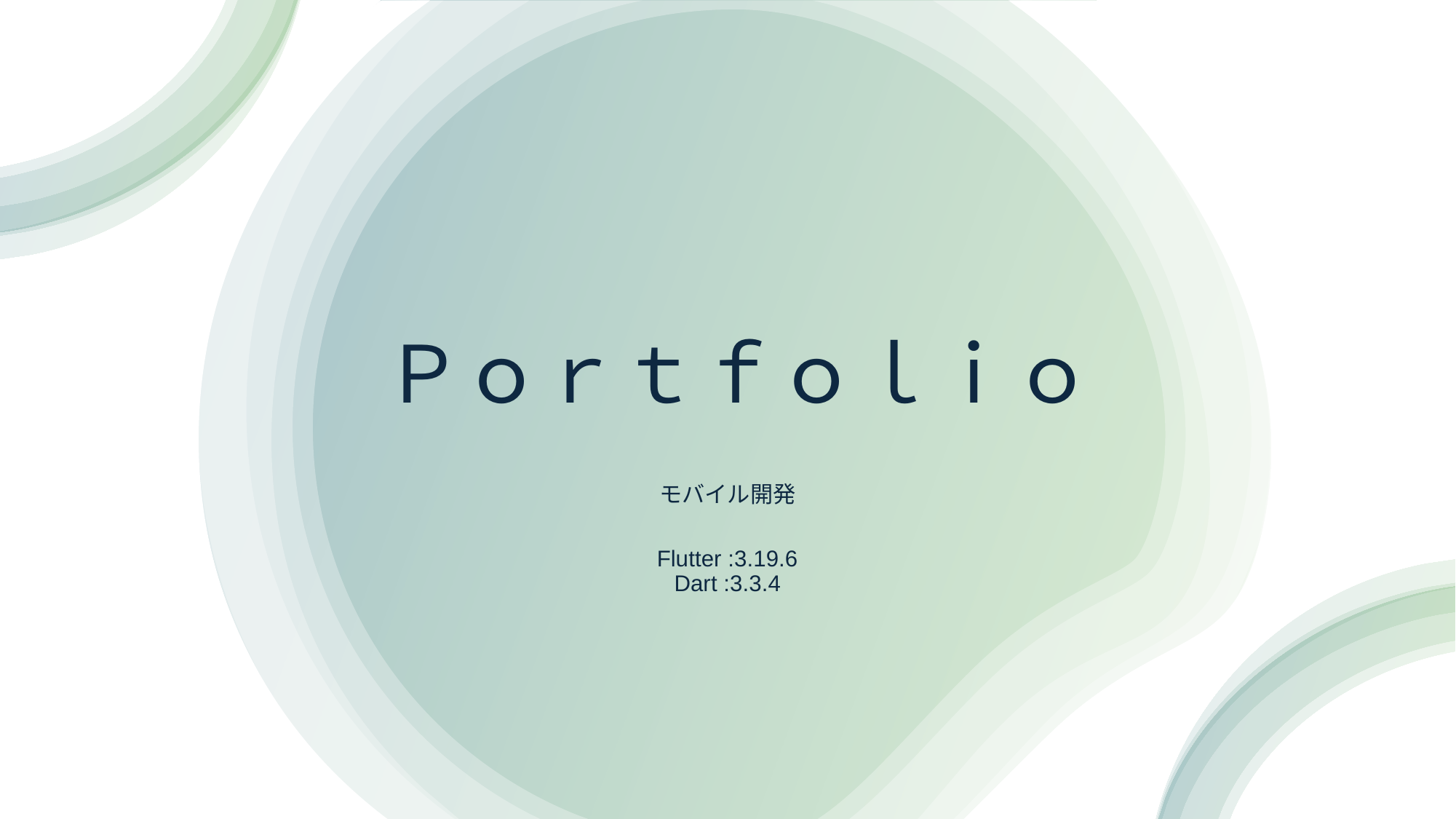

# Ｐｏｒｔｆｏｌｉｏ
モバイル開発
Flutter :3.19.6
Dart :3.3.4